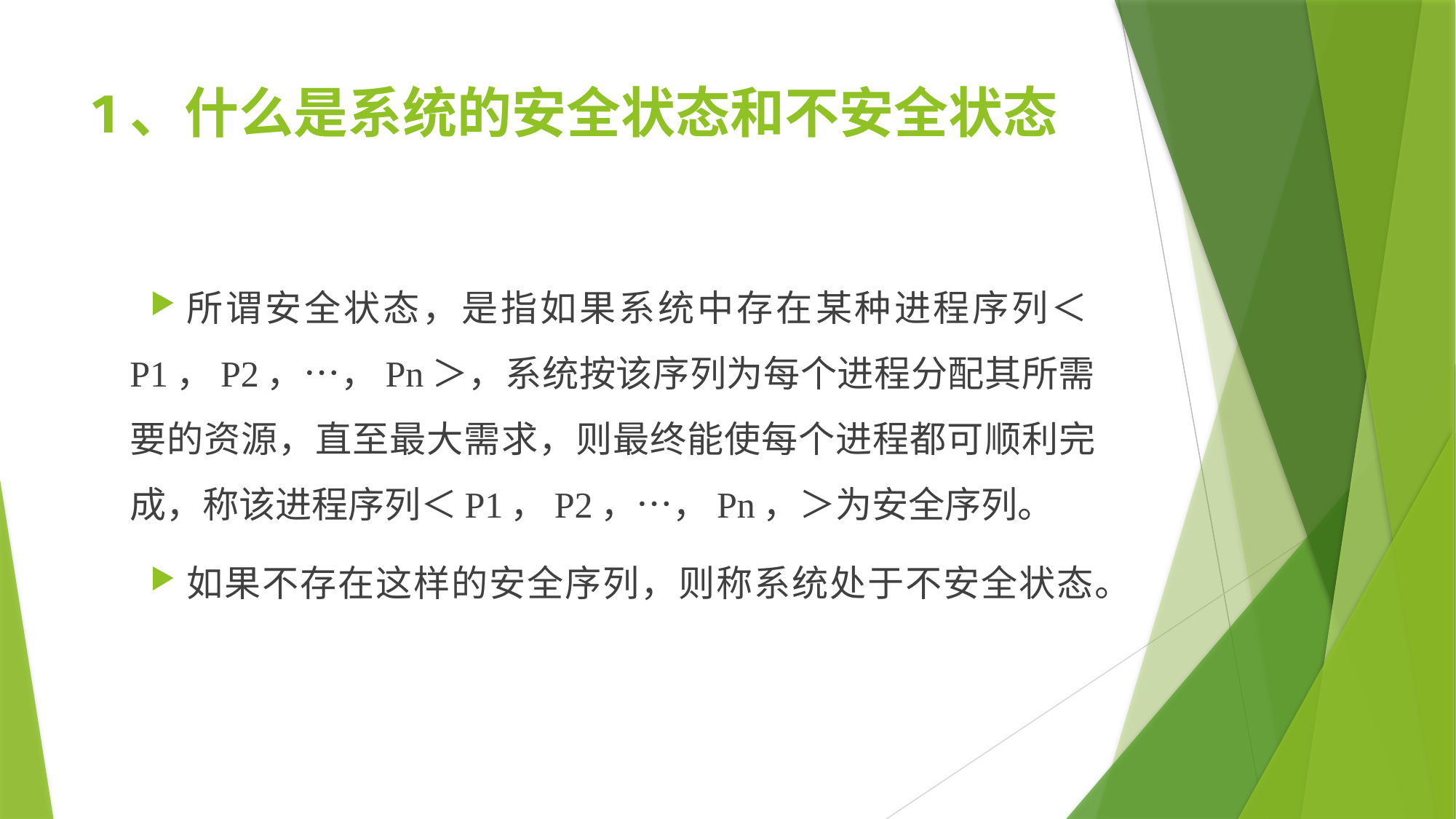

# 1、什么是系统的安全状态和不安全状态
所谓安全状态，是指如果系统中存在某种进程序列＜P1，P2，…，Pn＞，系统按该序列为每个进程分配其所需要的资源，直至最大需求，则最终能使每个进程都可顺利完成，称该进程序列＜P1，P2，…，Pn，＞为安全序列。
如果不存在这样的安全序列，则称系统处于不安全状态。